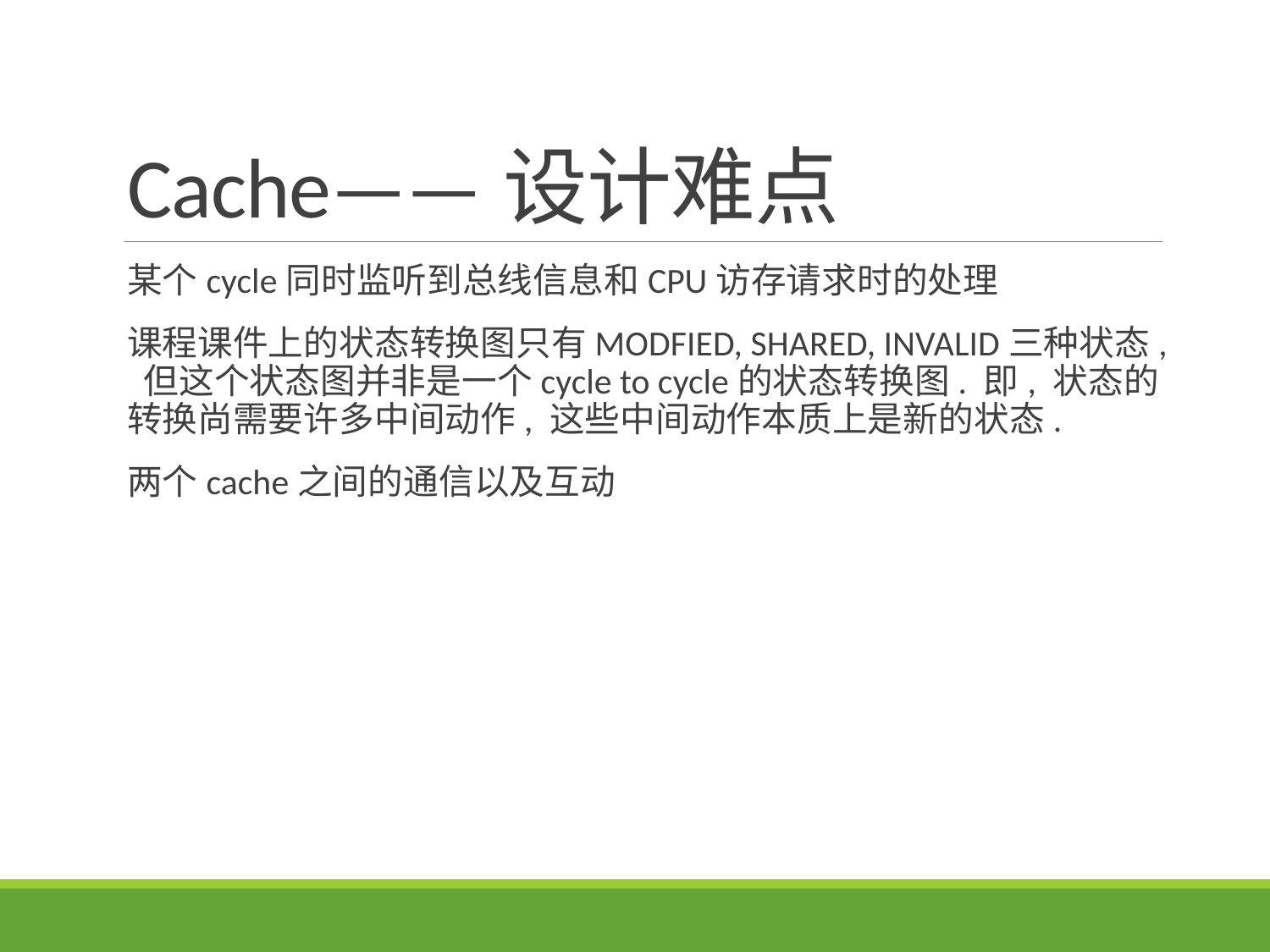

# Cache——设计难点
某个cycle同时监听到总线信息和CPU访存请求时的处理
课程课件上的状态转换图只有MODFIED, SHARED, INVALID三种状态, 但这个状态图并非是一个cycle to cycle的状态转换图. 即, 状态的转换尚需要许多中间动作, 这些中间动作本质上是新的状态.
两个cache之间的通信以及互动